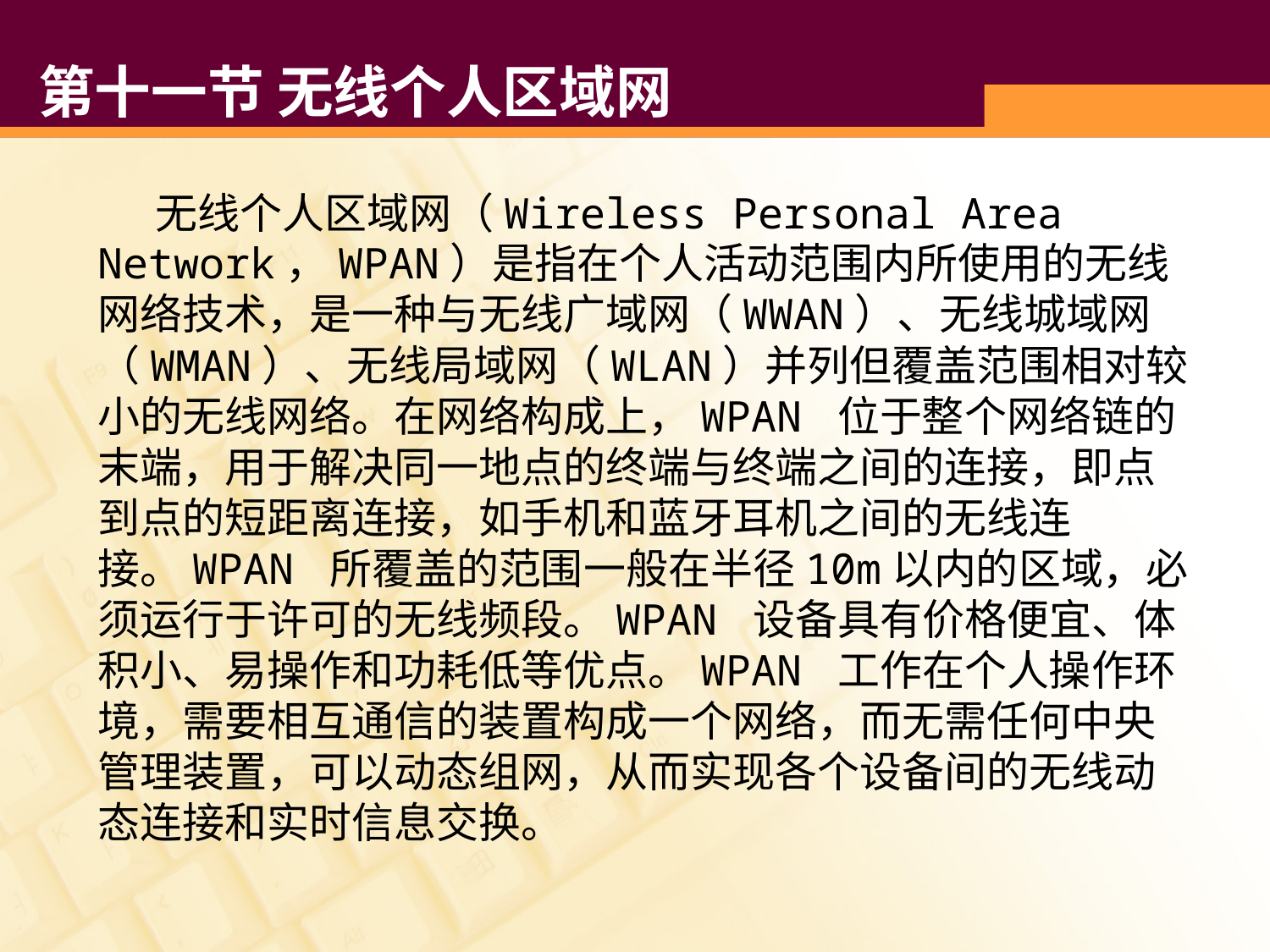

# 第十一节 无线个人区域网
    无线个人区域网（Wireless Personal Area Network，WPAN）是指在个人活动范围内所使用的无线网络技术，是一种与无线广域网（WWAN）、无线城域网（WMAN）、无线局域网（WLAN）并列但覆盖范围相对较小的无线网络。在网络构成上，WPAN 位于整个网络链的末端，用于解决同一地点的终端与终端之间的连接，即点到点的短距离连接，如手机和蓝牙耳机之间的无线连接。WPAN 所覆盖的范围一般在半径10m以内的区域，必须运行于许可的无线频段。WPAN 设备具有价格便宜、体积小、易操作和功耗低等优点。WPAN 工作在个人操作环境，需要相互通信的装置构成一个网络，而无需任何中央管理装置，可以动态组网，从而实现各个设备间的无线动态连接和实时信息交换。